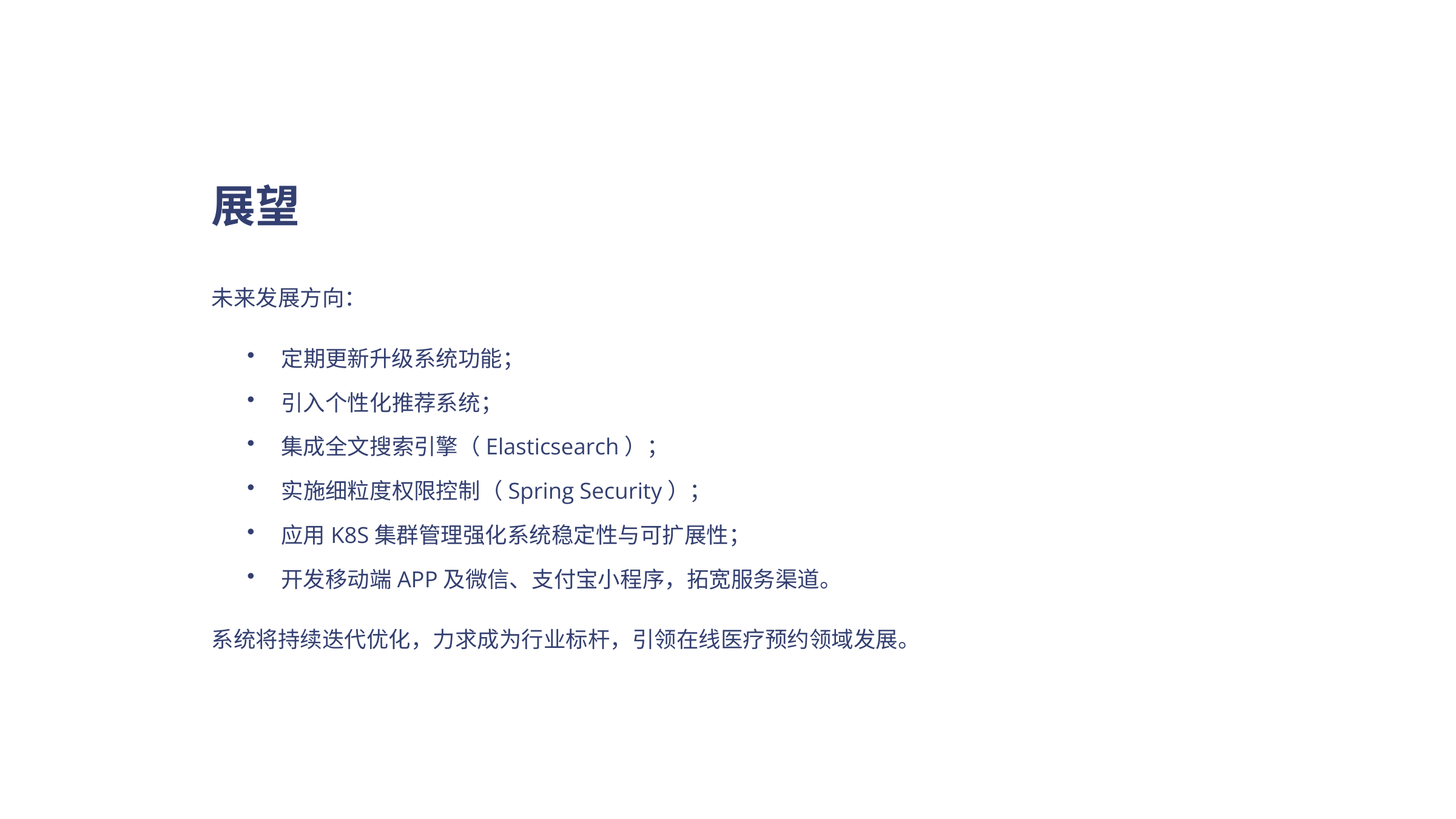

展望
未来发展方向：
定期更新升级系统功能；
引入个性化推荐系统；
集成全文搜索引擎（Elasticsearch）；
实施细粒度权限控制（Spring Security）；
应用K8S集群管理强化系统稳定性与可扩展性；
开发移动端APP及微信、支付宝小程序，拓宽服务渠道。
系统将持续迭代优化，力求成为行业标杆，引领在线医疗预约领域发展。